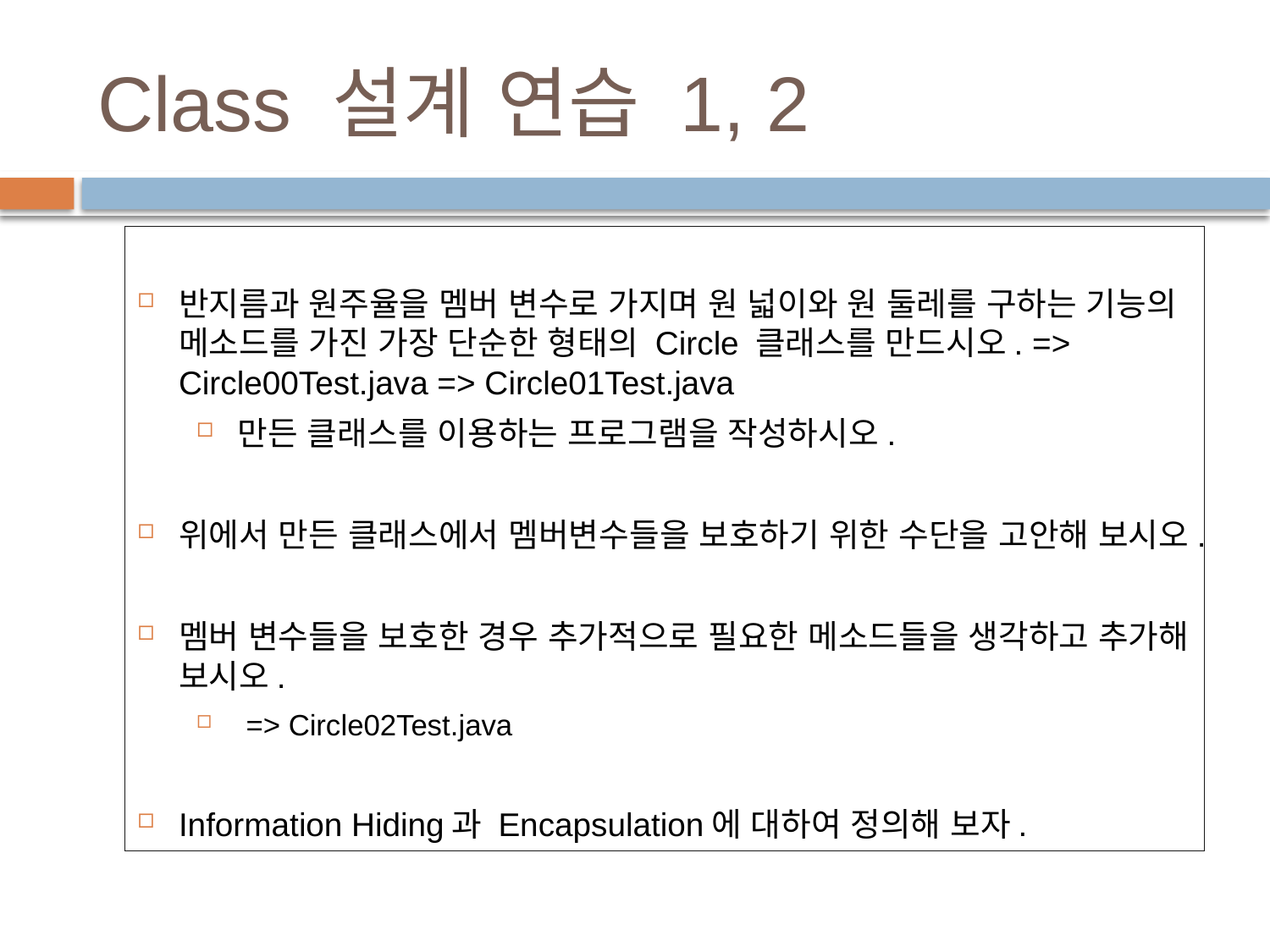

# Class 설계 연습 1, 2

반지름과 원주율을 멤버 변수로 가지며 원 넓이와 원 둘레를 구하는 기능의 메소드를 가진 가장 단순한 형태의 Circle 클래스를 만드시오. => Circle00Test.java => Circle01Test.java
만든 클래스를 이용하는 프로그램을 작성하시오.

위에서 만든 클래스에서 멤버변수들을 보호하기 위한 수단을 고안해 보시오.

멤버 변수들을 보호한 경우 추가적으로 필요한 메소드들을 생각하고 추가해 보시오.
 => Circle02Test.java

Information Hiding과 Encapsulation에 대하여 정의해 보자.